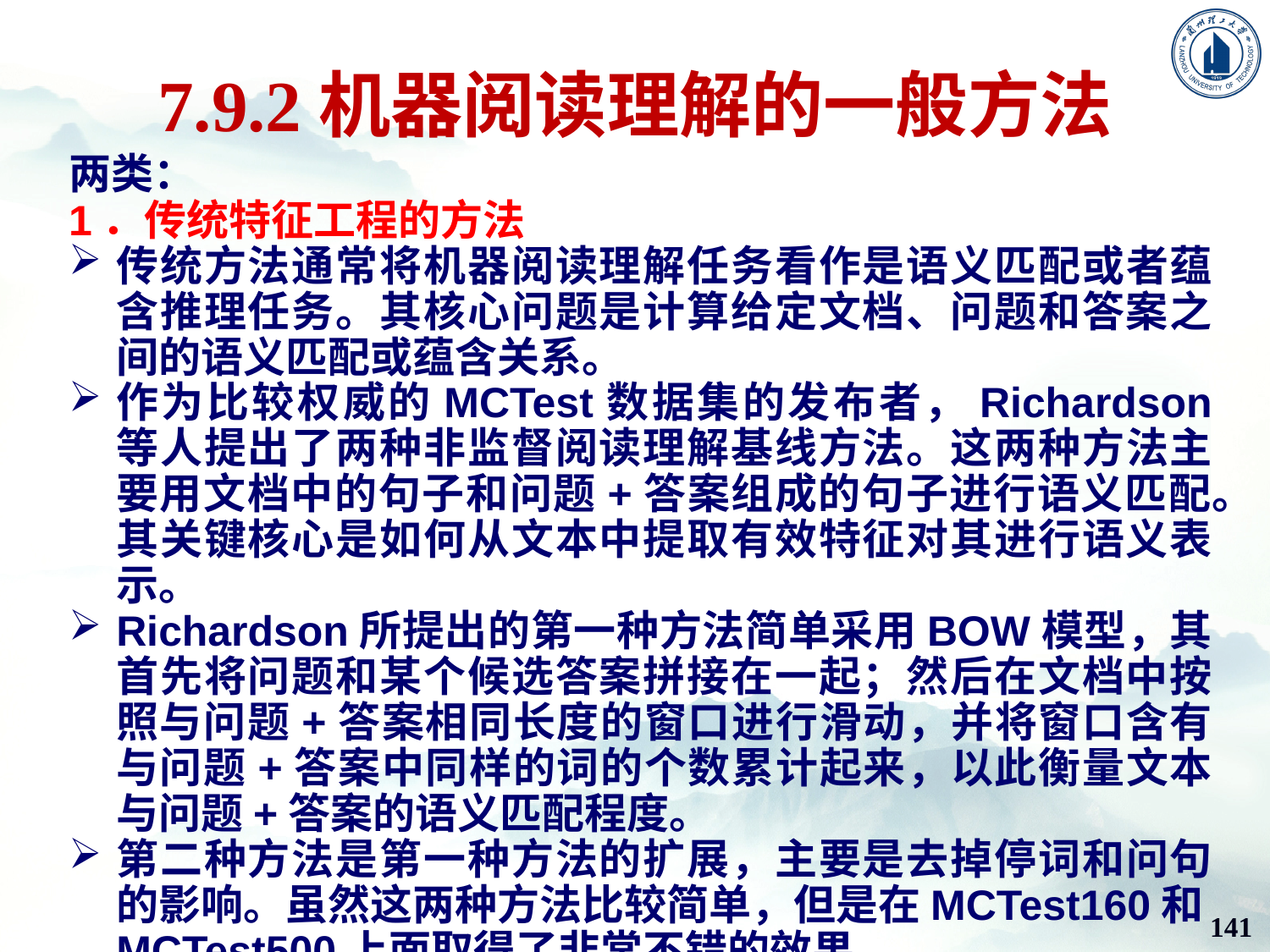

# 7.9.2机器阅读理解的一般方法
两类：
1．传统特征工程的方法
传统方法通常将机器阅读理解任务看作是语义匹配或者蕴含推理任务。其核心问题是计算给定文档、问题和答案之间的语义匹配或蕴含关系。
作为比较权威的MCTest数据集的发布者，Richardson 等人提出了两种非监督阅读理解基线方法。这两种方法主要用文档中的句子和问题+答案组成的句子进行语义匹配。其关键核心是如何从文本中提取有效特征对其进行语义表示。
Richardson所提出的第一种方法简单采用BOW模型，其首先将问题和某个候选答案拼接在一起；然后在文档中按照与问题+答案相同长度的窗口进行滑动，并将窗口含有与问题+答案中同样的词的个数累计起来，以此衡量文本与问题+答案的语义匹配程度。
第二种方法是第一种方法的扩展，主要是去掉停词和问句的影响。虽然这两种方法比较简单，但是在MCTest160和MCTest500上面取得了非常不错的效果。

141